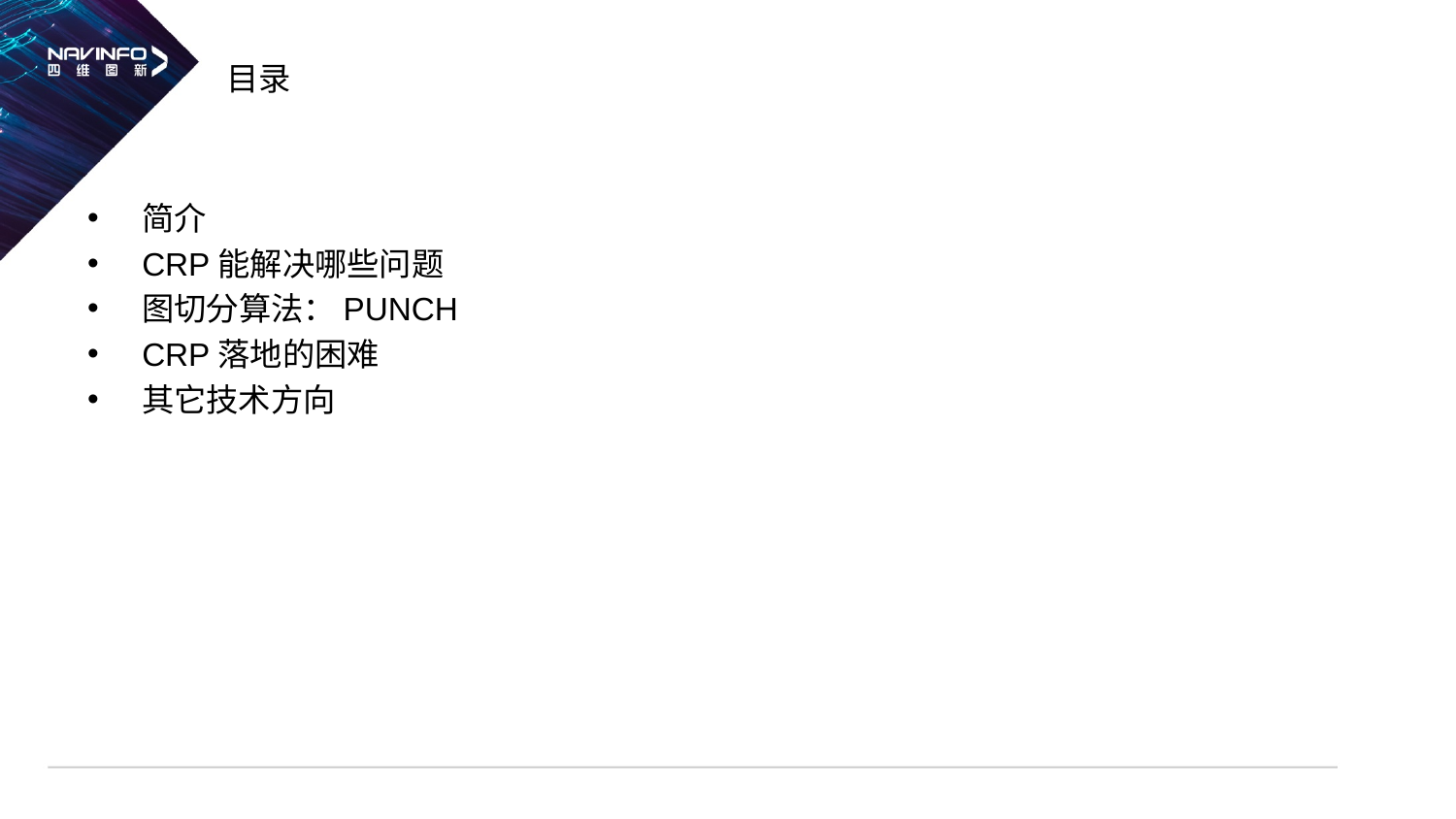

# 目录
简介
CRP能解决哪些问题
图切分算法：PUNCH
CRP落地的困难
其它技术方向